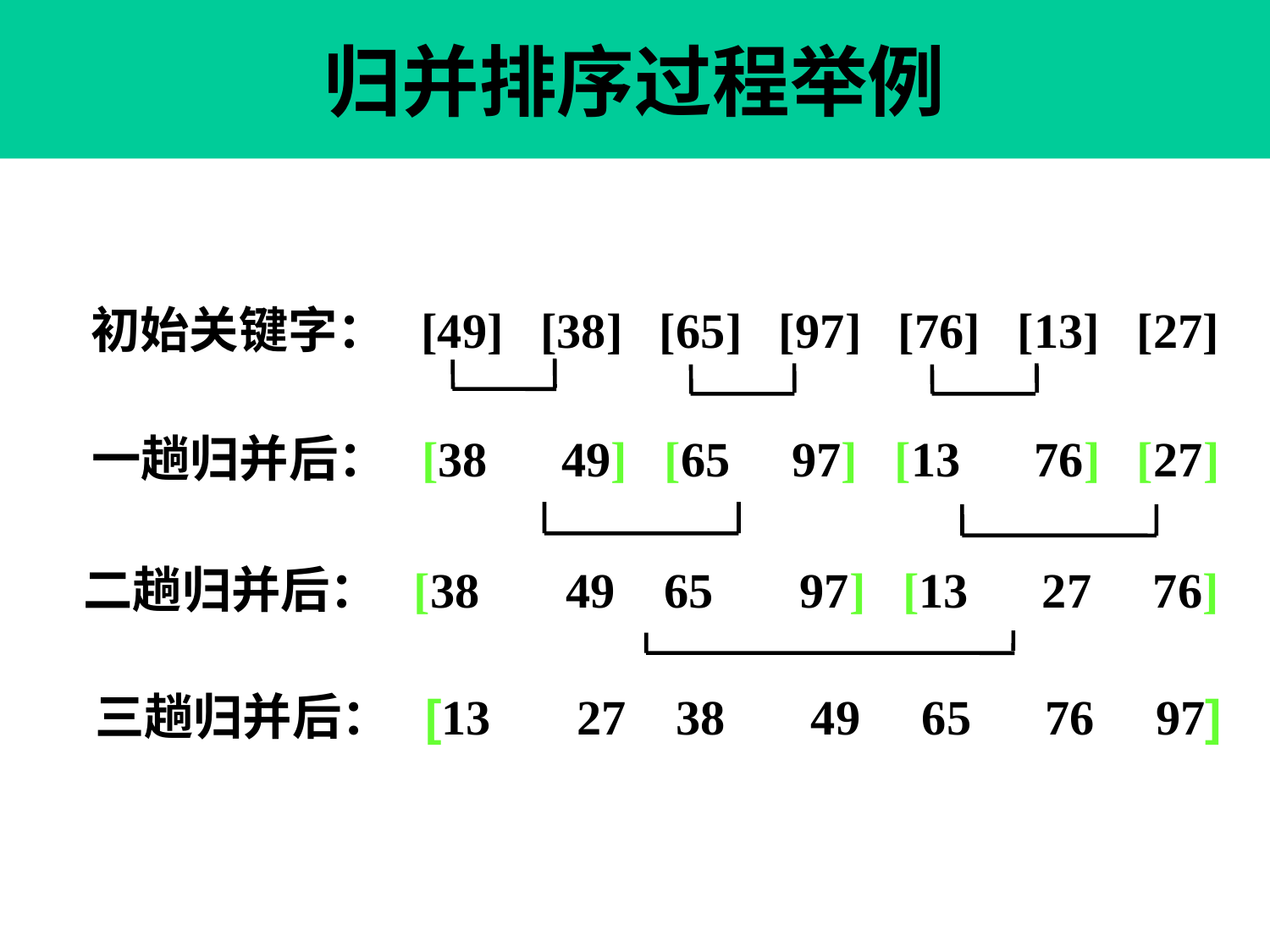

归并排序过程举例
初始关键字：  [49]   [38]   [65]   [97]   [76]   [13]   [27]

一趟归并后：  [38      49]   [65     97]   [13      76]   [27]

二趟归并后：  [38       49    65       97]   [13      27     76]

三趟归并后：  [13       27    38       49     65      76     97]